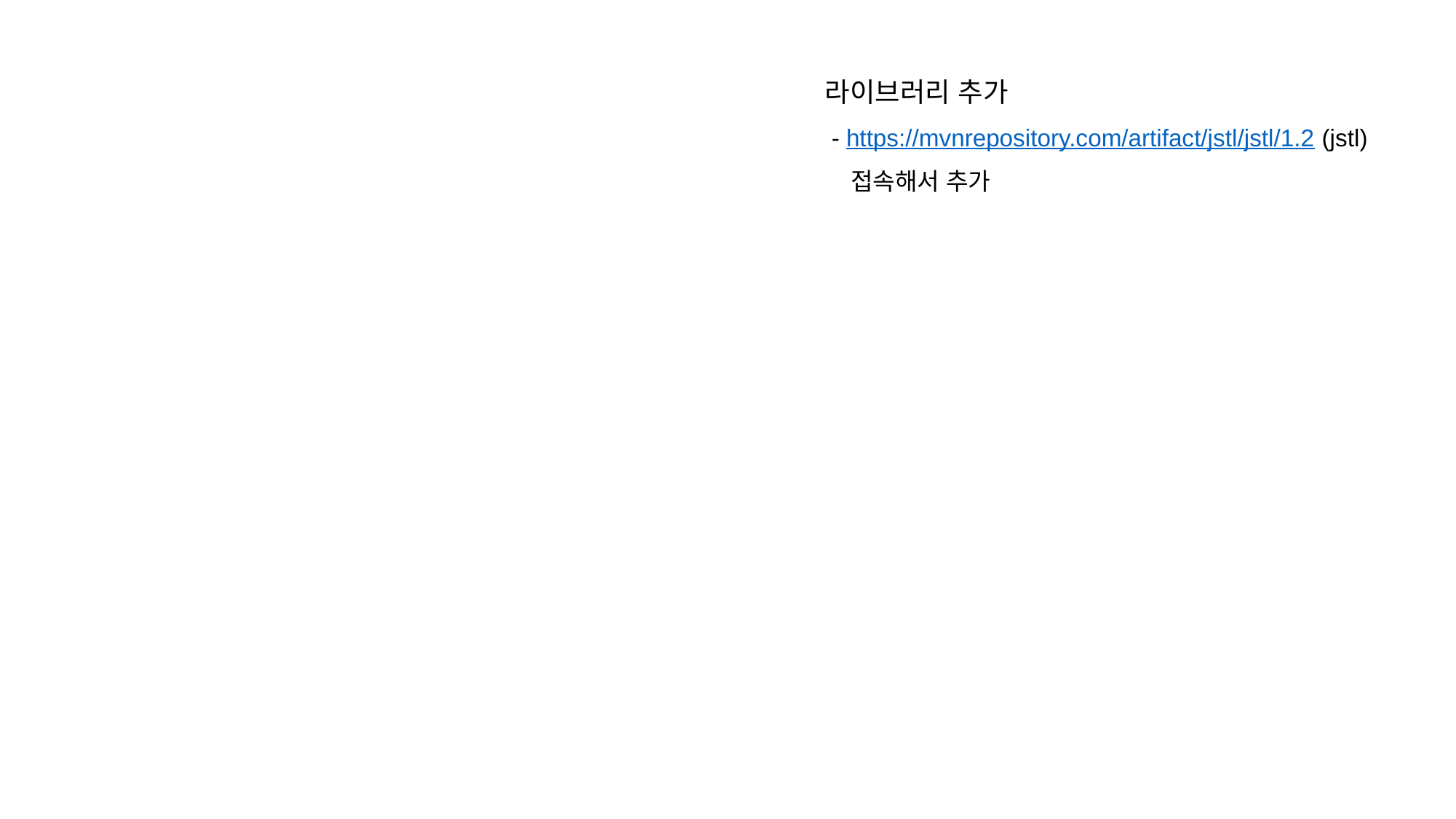

라이브러리 추가
 - https://mvnrepository.com/artifact/jstl/jstl/1.2 (jstl)
   접속해서 추가